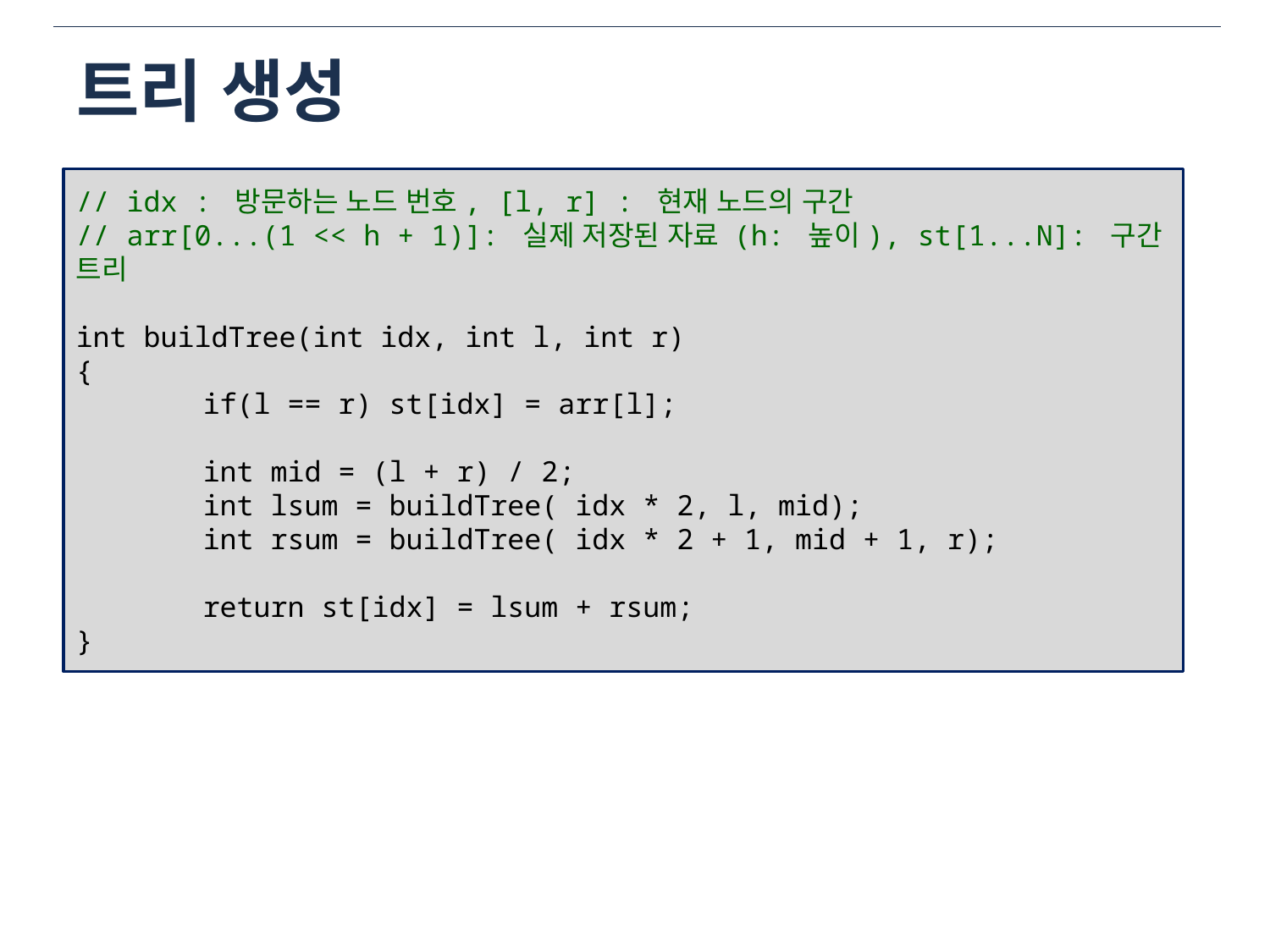

# 트리 생성
// idx : 방문하는 노드 번호, [l, r] : 현재 노드의 구간
// arr[0...(1 << h + 1)]: 실제 저장된 자료 (h: 높이), st[1...N]: 구간 트리

int buildTree(int idx, int l, int r)
{
	if(l == r) st[idx] = arr[l];

	int mid = (l + r) / 2;
	int lsum = buildTree( idx * 2, l, mid);
	int rsum = buildTree( idx * 2 + 1, mid + 1, r);

	return st[idx] = lsum + rsum;
}